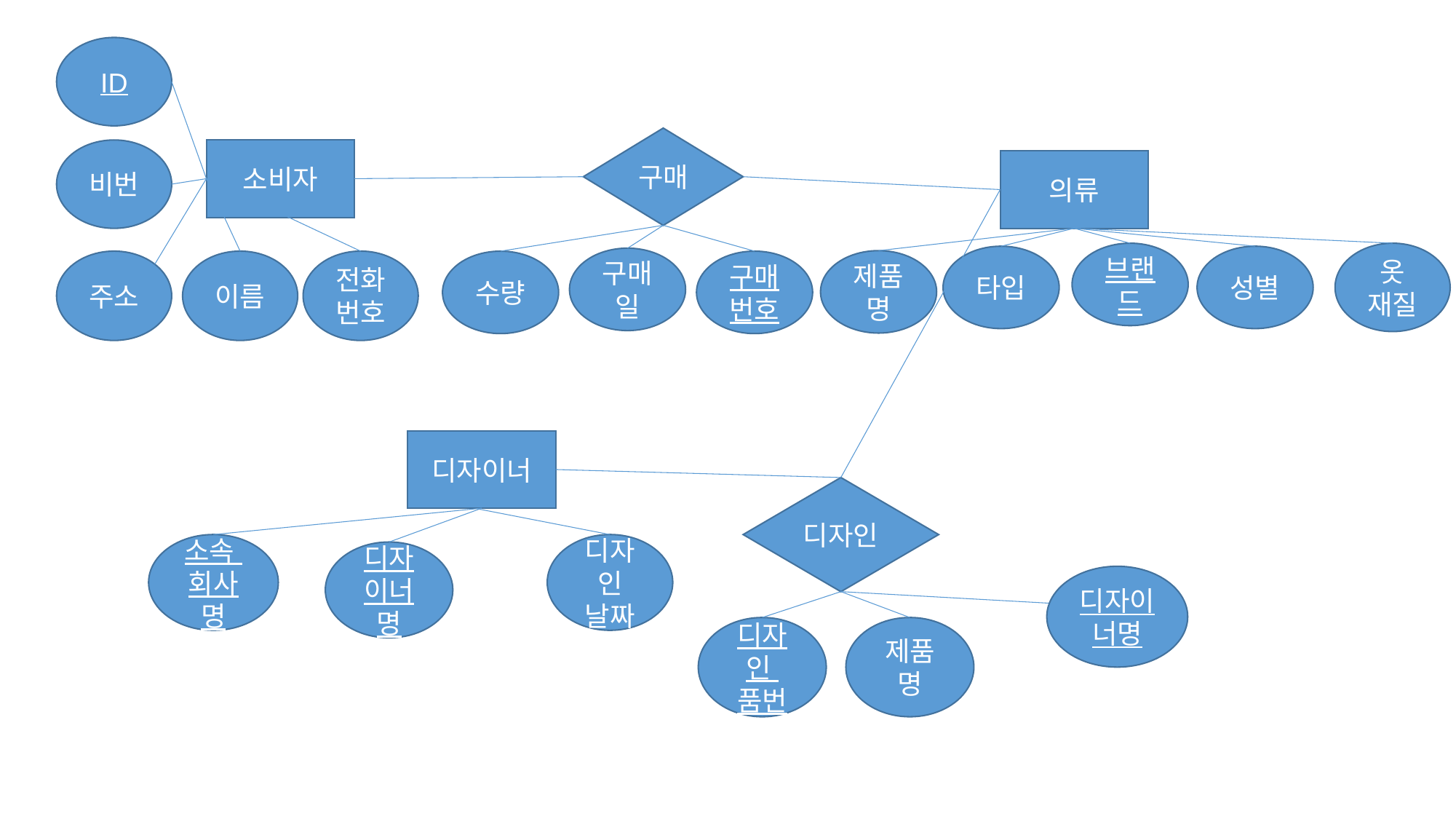

ID
구매
비번
소비자
의류
브랜드
옷 재질
타입
성별
구매일
제품명
이름
전화번호
수량
구매번호
주소
디자이너
디자인
소속
회사명
디자인
날짜
디자이너명
디자이너명
디자인
품번
제품명